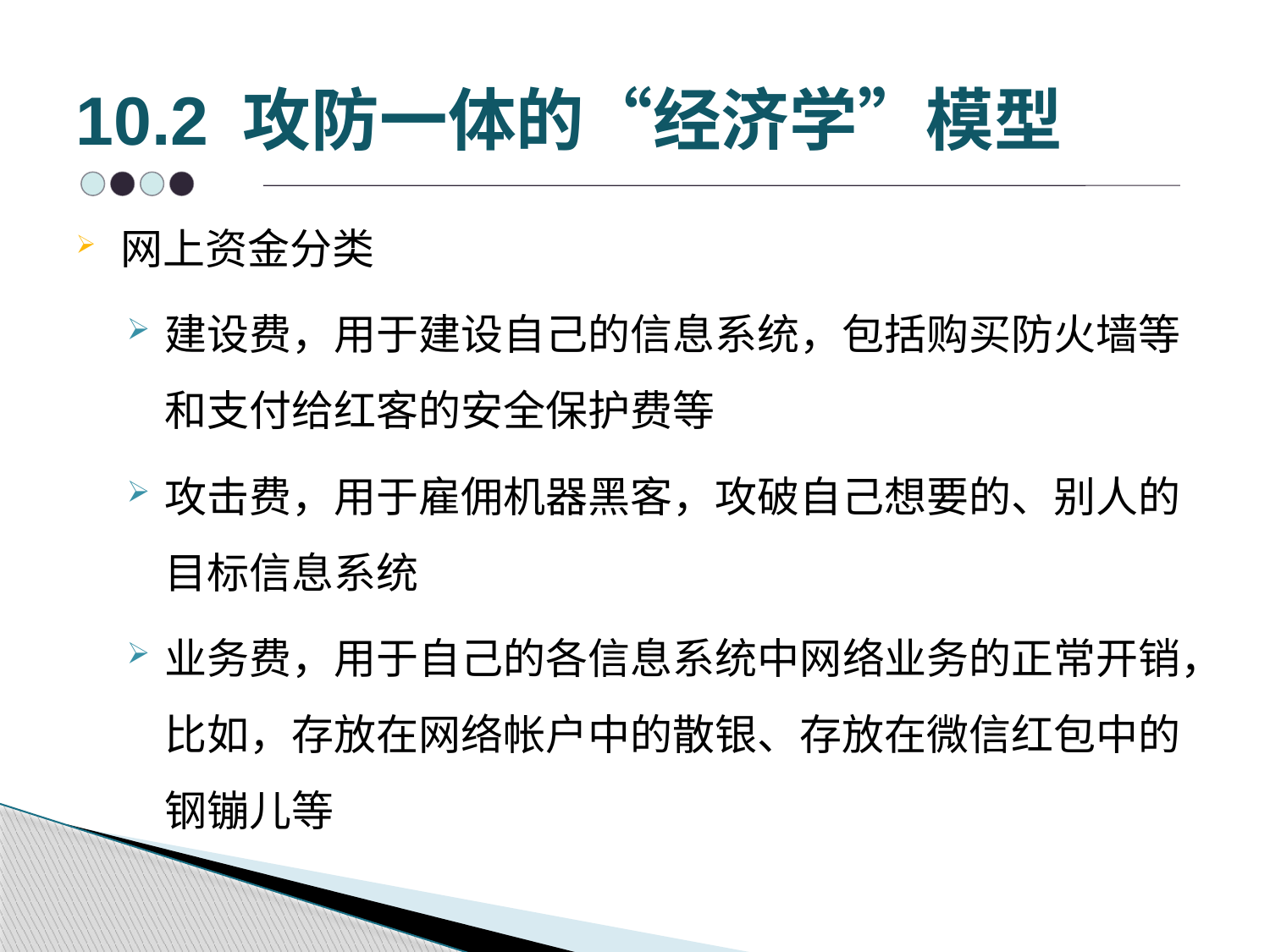

# 10.2 攻防一体的“经济学”模型

网上资金分类
建设费，用于建设自己的信息系统，包括购买防火墙等和支付给红客的安全保护费等
攻击费，用于雇佣机器黑客，攻破自己想要的、别人的目标信息系统
业务费，用于自己的各信息系统中网络业务的正常开销，比如，存放在网络帐户中的散银、存放在微信红包中的钢镚儿等